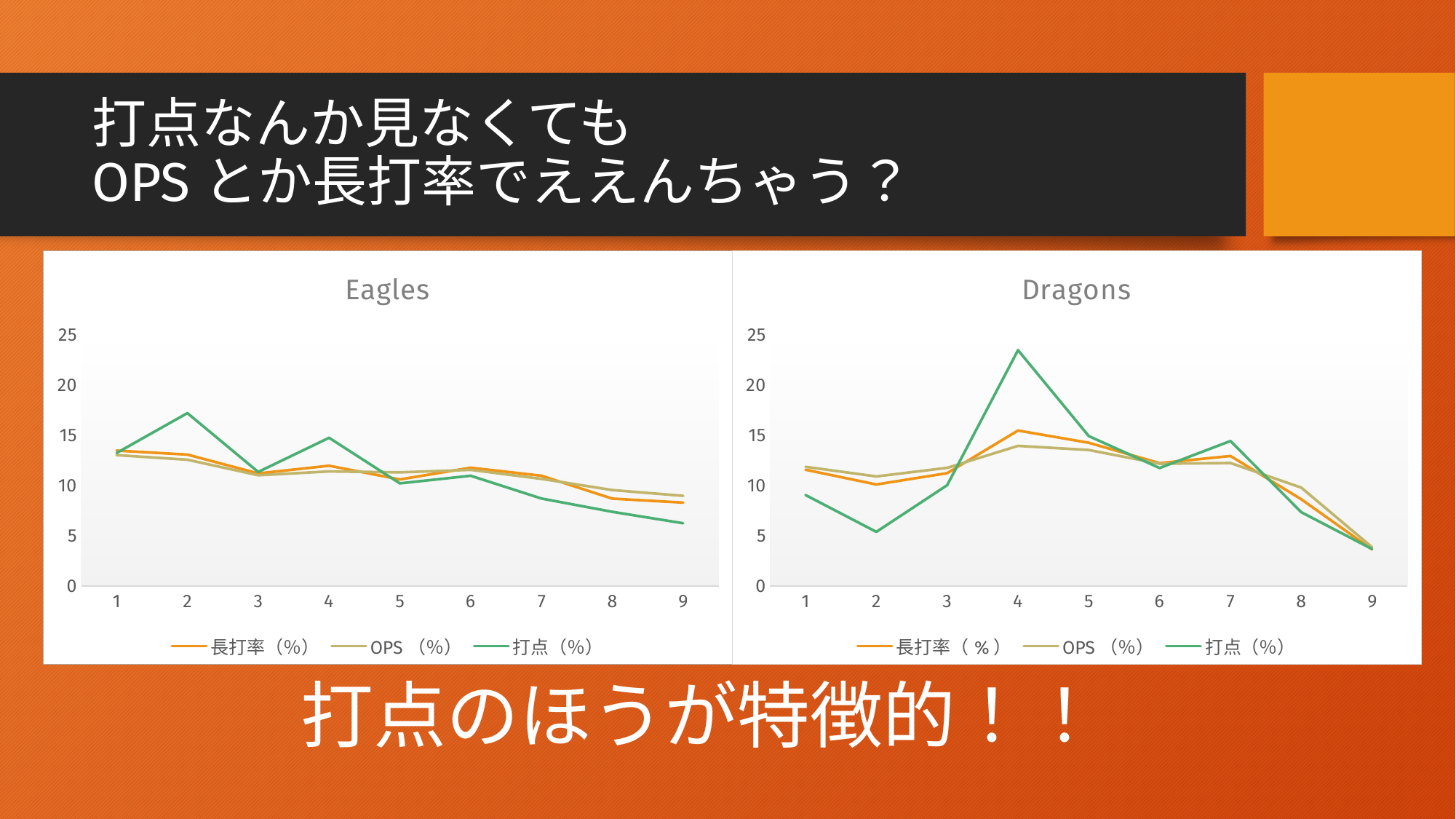

# 打点なんか見なくても OPSとか長打率でええんちゃう？

### Chart: Eagles

| Category |  |  |  |
|---|---|---|---|

### Chart: Dragons

| Category |  |  |  |
|---|---|---|---|
打点のほうが特徴的！！